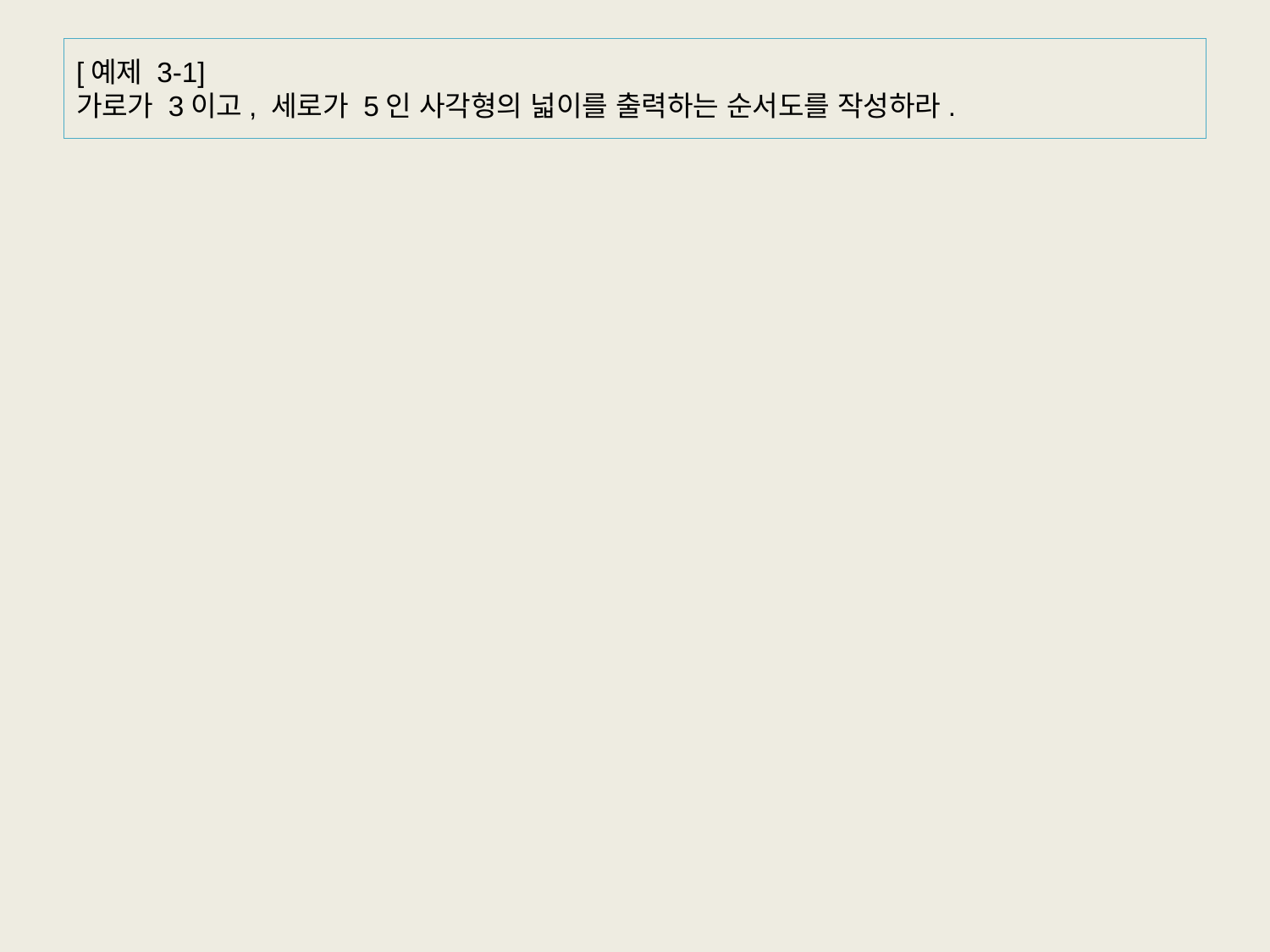

# [예제 3-1] 가로가 3이고, 세로가 5인 사각형의 넓이를 출력하는 순서도를 작성하라.